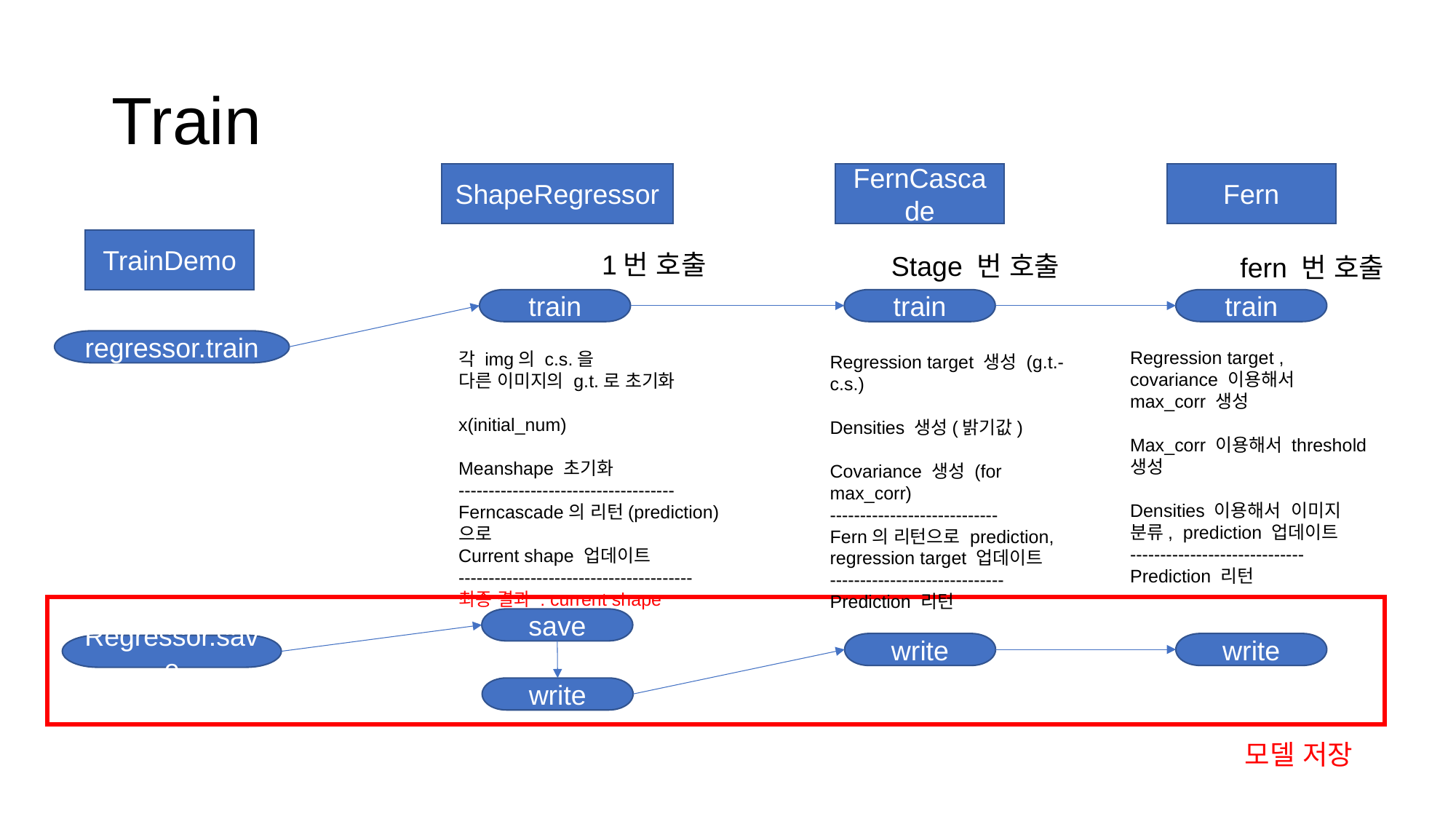

# Train
FernCascade
Fern
ShapeRegressor
TrainDemo
1번 호출
Stage 번 호출
fern 번 호출
train
train
train
regressor.train
Regression target , covariance 이용해서 max_corr 생성

Max_corr 이용해서 threshold 생성

Densities 이용해서  이미지 분류,  prediction 업데이트
-----------------------------
Prediction 리턴
각 img의 c.s.을
다른 이미지의 g.t.로 초기화  	              x(initial_num)

Meanshape 초기화
------------------------------------
Ferncascade의 리턴(prediction)으로
Current shape 업데이트
---------------------------------------
최종 결과 : current shape
Regression target 생성 (g.t.-c.s.)

Densities 생성(밝기값)

Covariance 생성 (for max_corr)
----------------------------
Fern의 리턴으로 prediction, regression target 업데이트
-----------------------------
Prediction 리턴

save
write
write
Regressor.save
write
모델 저장